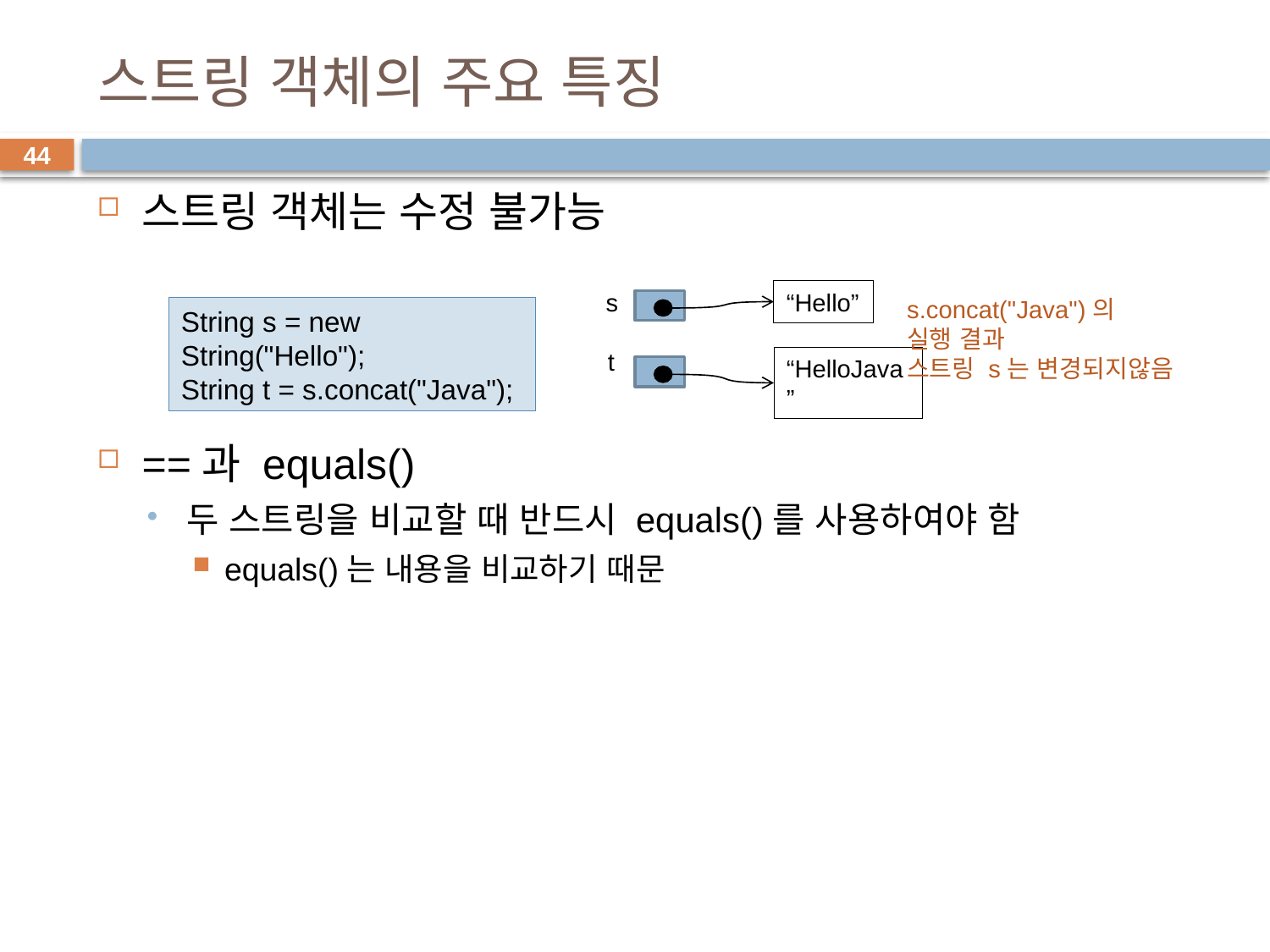

# 스트링 객체의 주요 특징
44
스트링 객체는 수정 불가능

==과 equals()
두 스트링을 비교할 때 반드시 equals()를 사용하여야 함
equals()는 내용을 비교하기 때문
s
“Hello”
s.concat("Java")의
실행 결과
스트링 s는 변경되지않음

String s = new String("Hello");
String t = s.concat("Java");

t
“HelloJava”